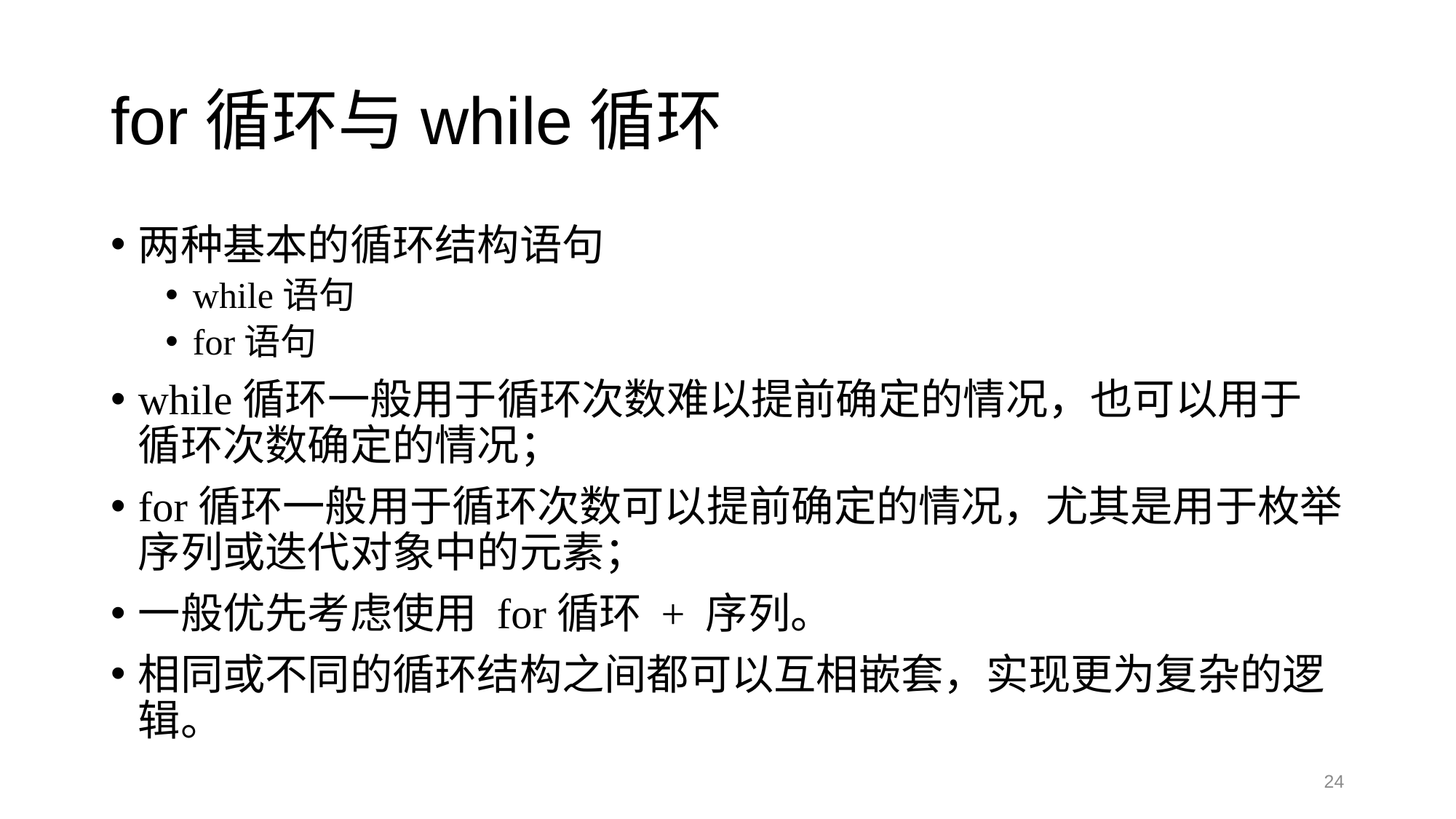

# for循环与while循环
两种基本的循环结构语句
while语句
for语句
while循环一般用于循环次数难以提前确定的情况，也可以用于循环次数确定的情况；
for循环一般用于循环次数可以提前确定的情况，尤其是用于枚举序列或迭代对象中的元素；
一般优先考虑使用 for循环 + 序列。
相同或不同的循环结构之间都可以互相嵌套，实现更为复杂的逻辑。
24